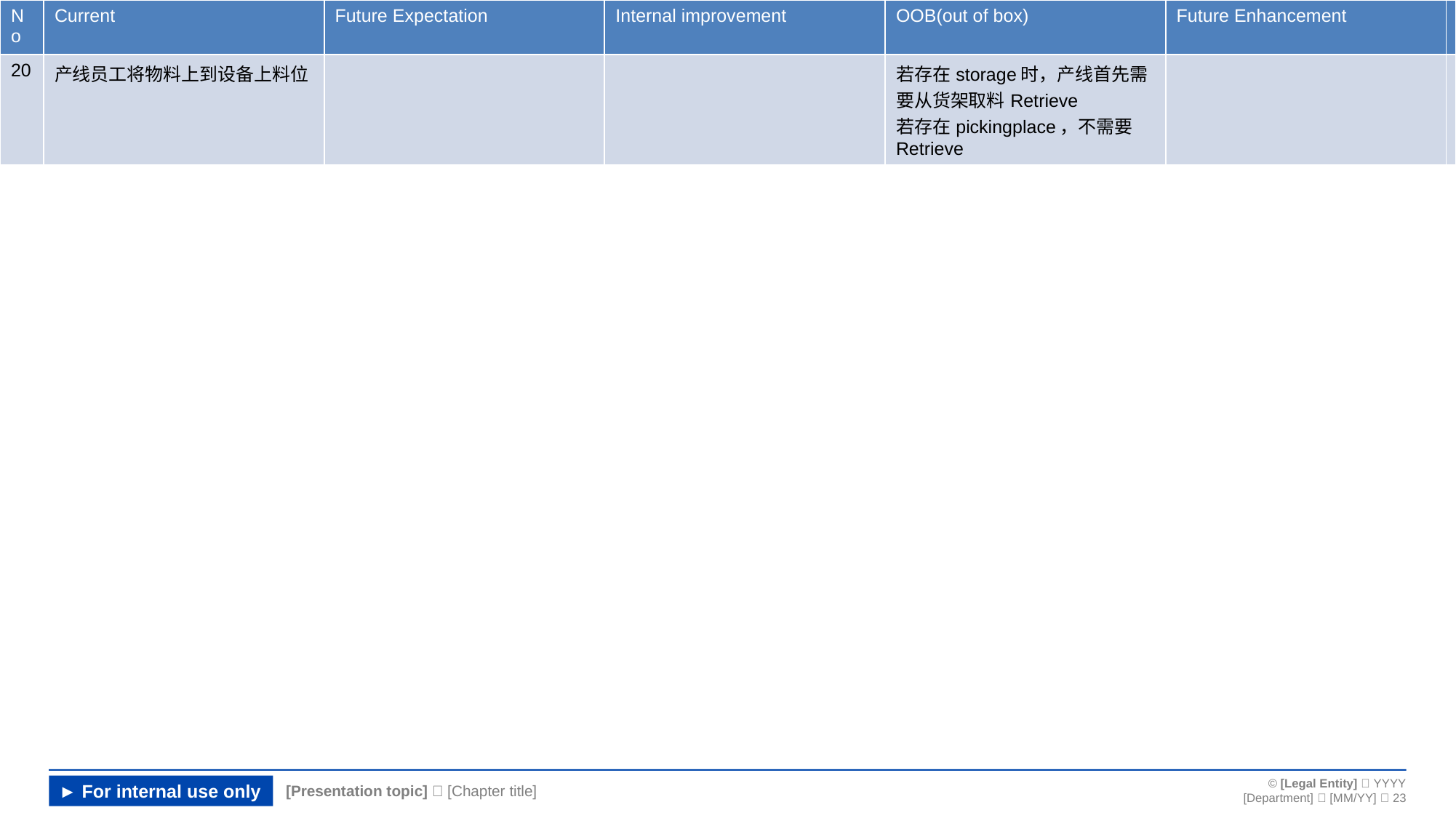

| No | Current | Future Expectation | Internal improvement | OOB(out of box) | Future Enhancement |  |
| --- | --- | --- | --- | --- | --- | --- |
| 20 | 产线员工将物料上到设备上料位 |  |  | 若存在storage时，产线首先需要从货架取料Retrieve 若存在pickingplace，不需要Retrieve |  |  |
#